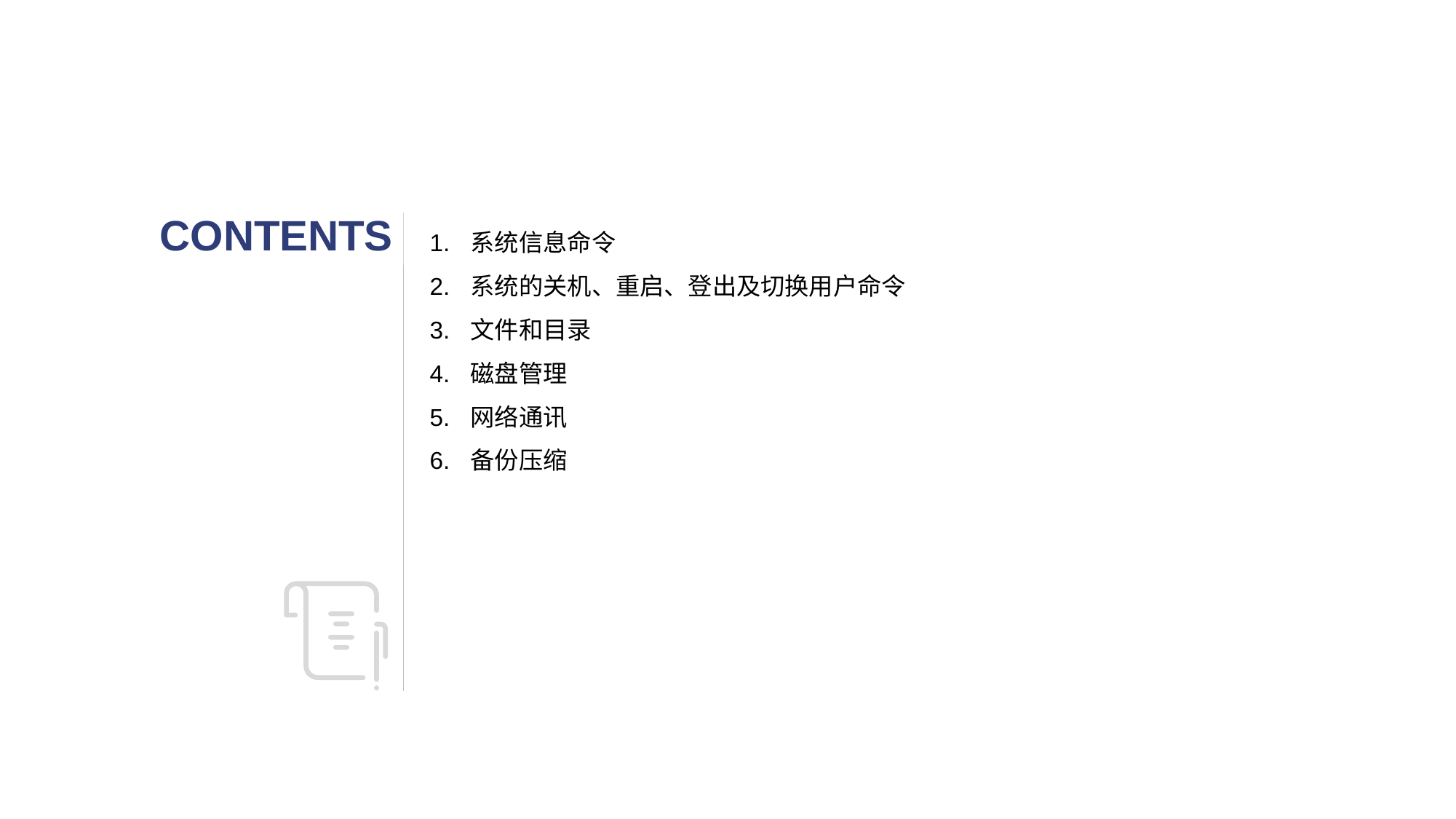

CONTENTS
系统信息命令
系统的关机、重启、登出及切换用户命令
文件和目录
磁盘管理
网络通讯
备份压缩